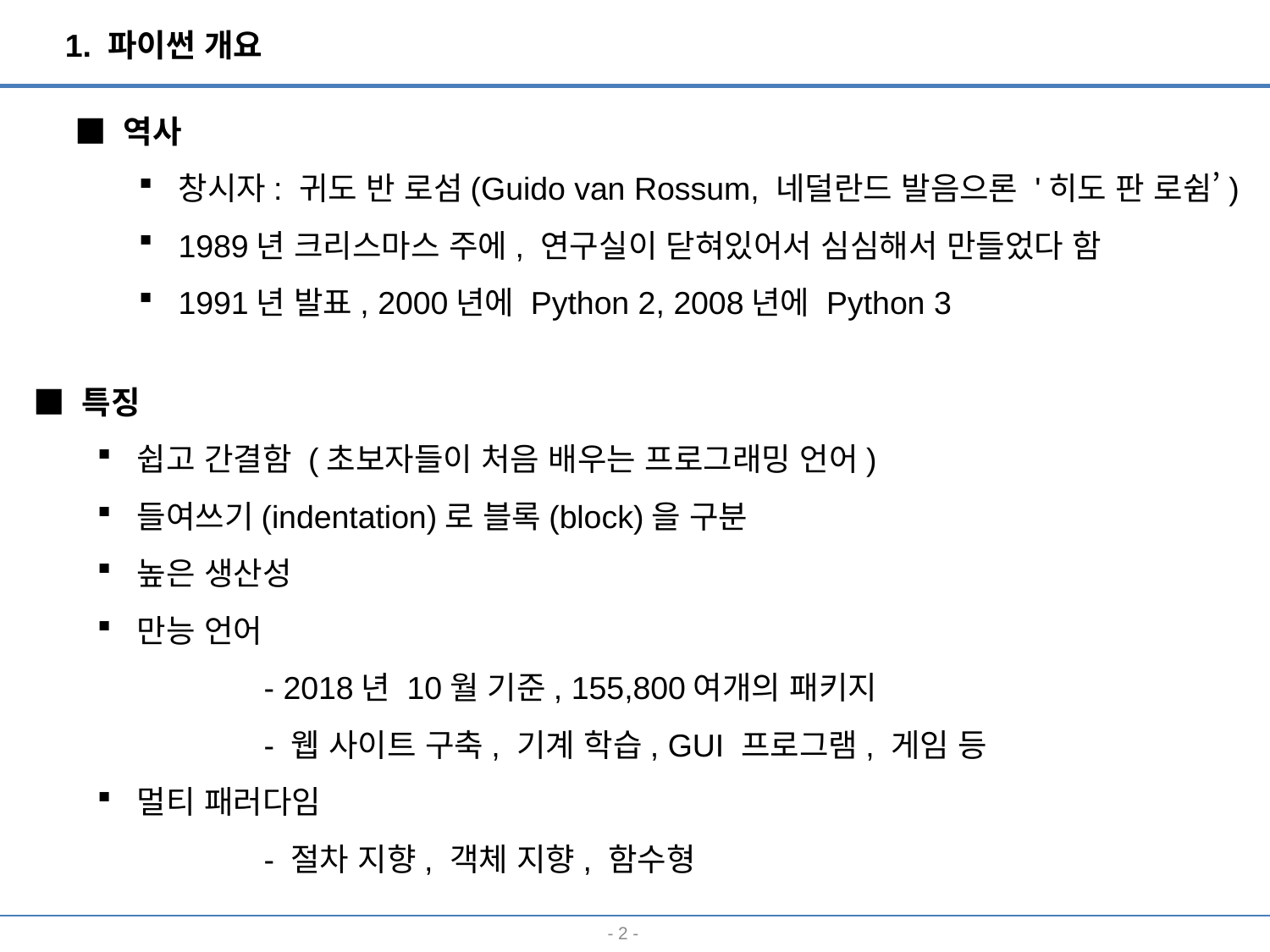

1. 파이썬 개요
■ 역사
창시자: 귀도 반 로섬(Guido van Rossum, 네덜란드 발음으론 '히도 판 로쉼’)
1989년 크리스마스 주에, 연구실이 닫혀있어서 심심해서 만들었다 함
1991년 발표, 2000년에 Python 2, 2008년에 Python 3
■ 특징
쉽고 간결함 (초보자들이 처음 배우는 프로그래밍 언어)
들여쓰기(indentation)로 블록(block)을 구분
높은 생산성
만능 언어
	- 2018년 10월 기준, 155,800여개의 패키지
	- 웹 사이트 구축, 기계 학습, GUI 프로그램, 게임 등
멀티 패러다임
	- 절차 지향, 객체 지향, 함수형
- 2 -